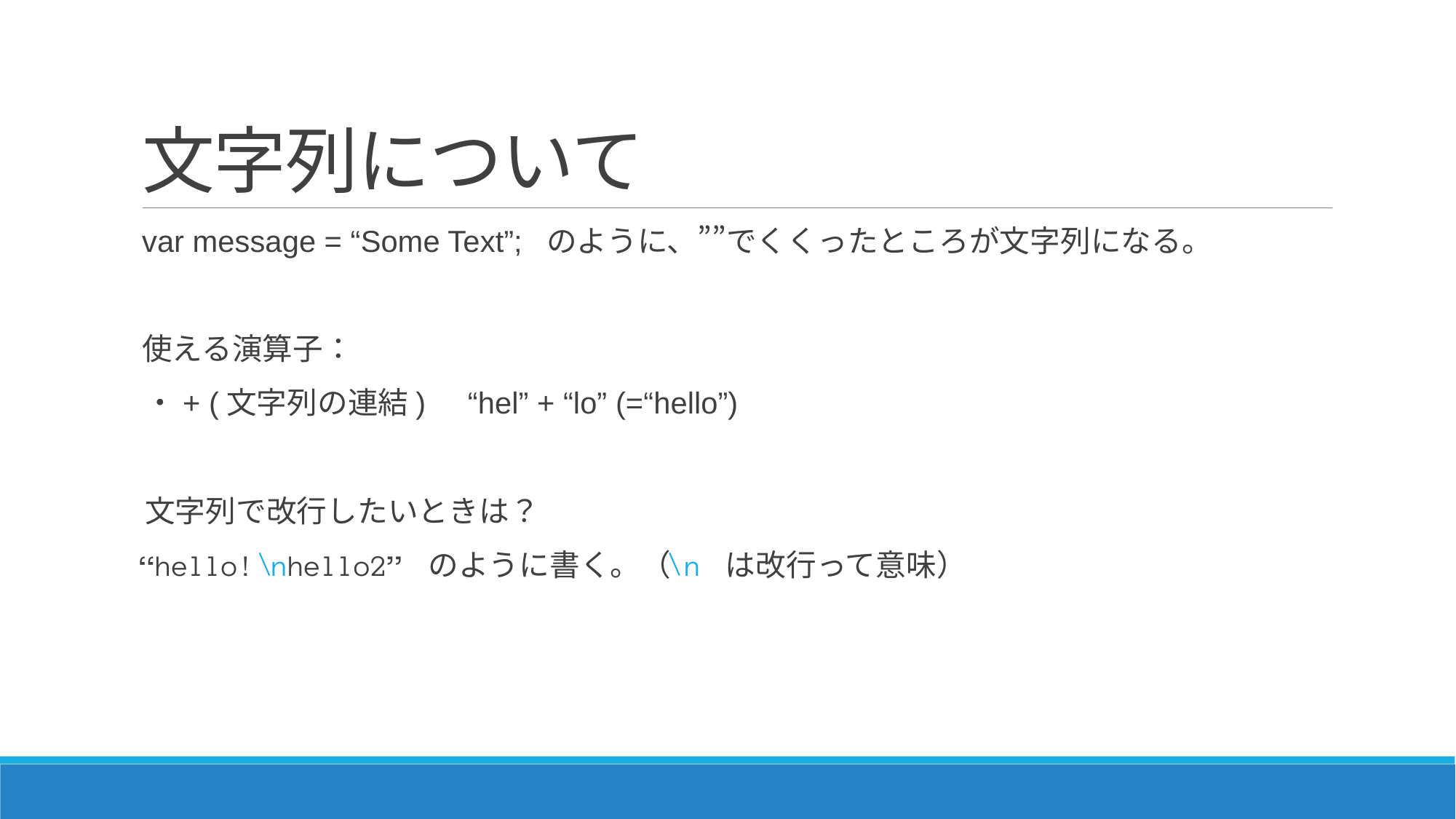

# 文字列について
var message = “Some Text”;  のように、””でくくったところが文字列になる。

使える演算子：
 ・+ (文字列の連結)     “hel” + “lo” (=“hello”)

 文字列で改行したいときは？
 “hello! nhello2” のように書く。（ n は改行って意味）